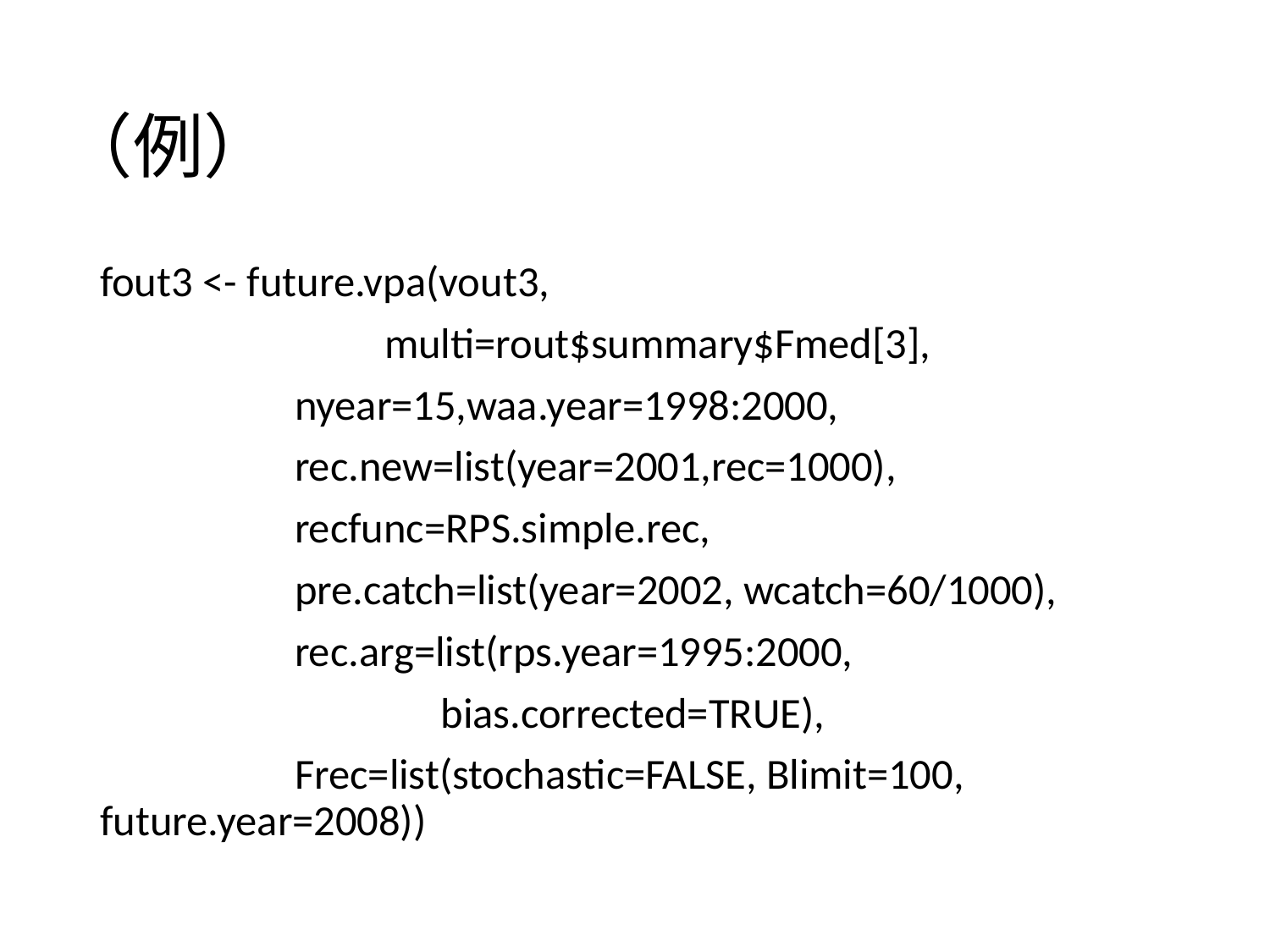

# （例）
fout3 <- future.vpa(vout3,
　　　　　　  multi=rout$summary$Fmed[3],
                    nyear=15,waa.year=1998:2000,
                    rec.new=list(year=2001,rec=1000),
                    recfunc=RPS.simple.rec,
                    pre.catch=list(year=2002, wcatch=60/1000),
                    rec.arg=list(rps.year=1995:2000,
                                   bias.corrected=TRUE),
                    Frec=list(stochastic=FALSE, Blimit=100, future.year=2008))